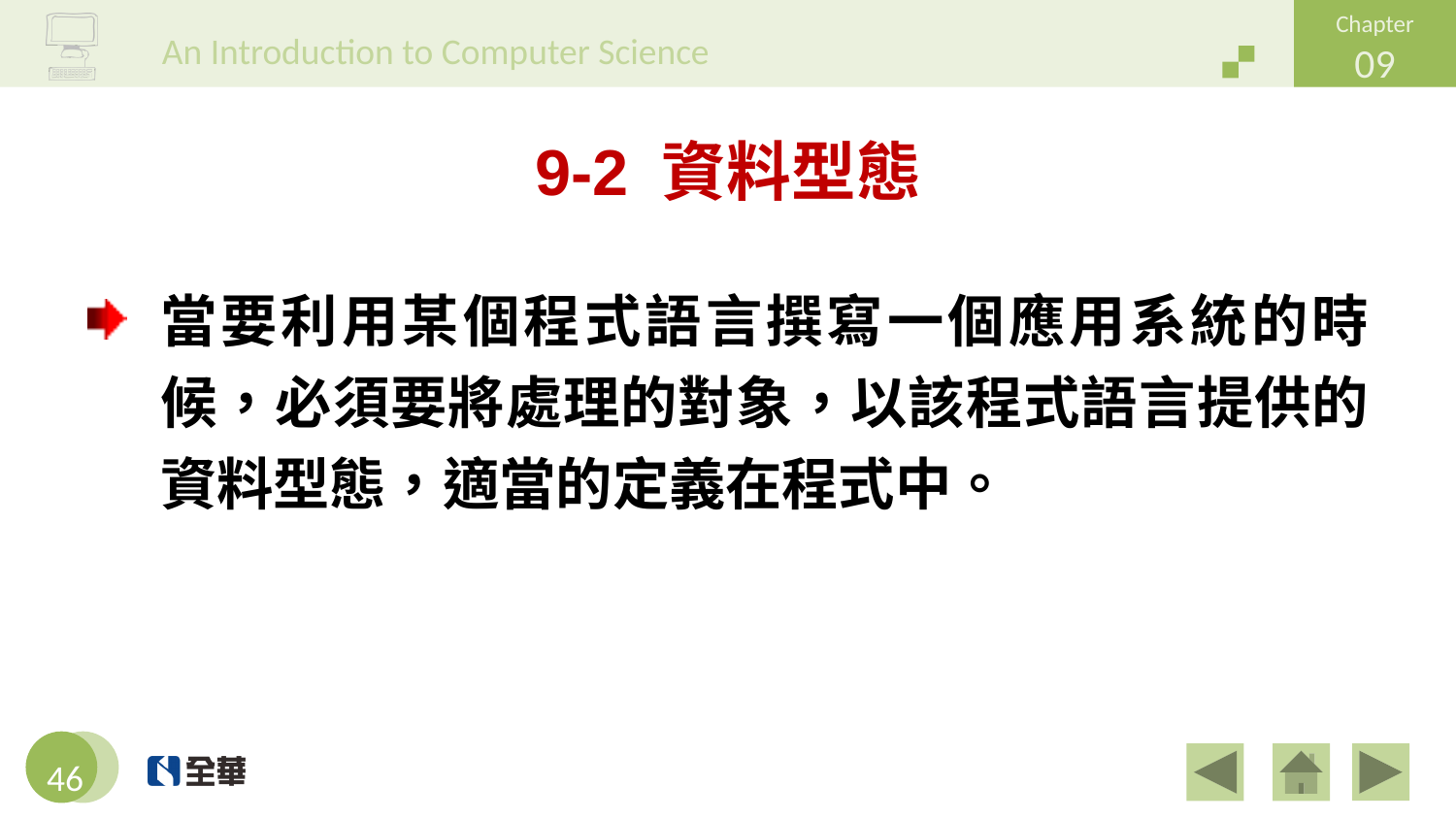

# 9-2 資料型態
當要利用某個程式語言撰寫一個應用系統的時候，必須要將處理的對象，以該程式語言提供的資料型態，適當的定義在程式中。